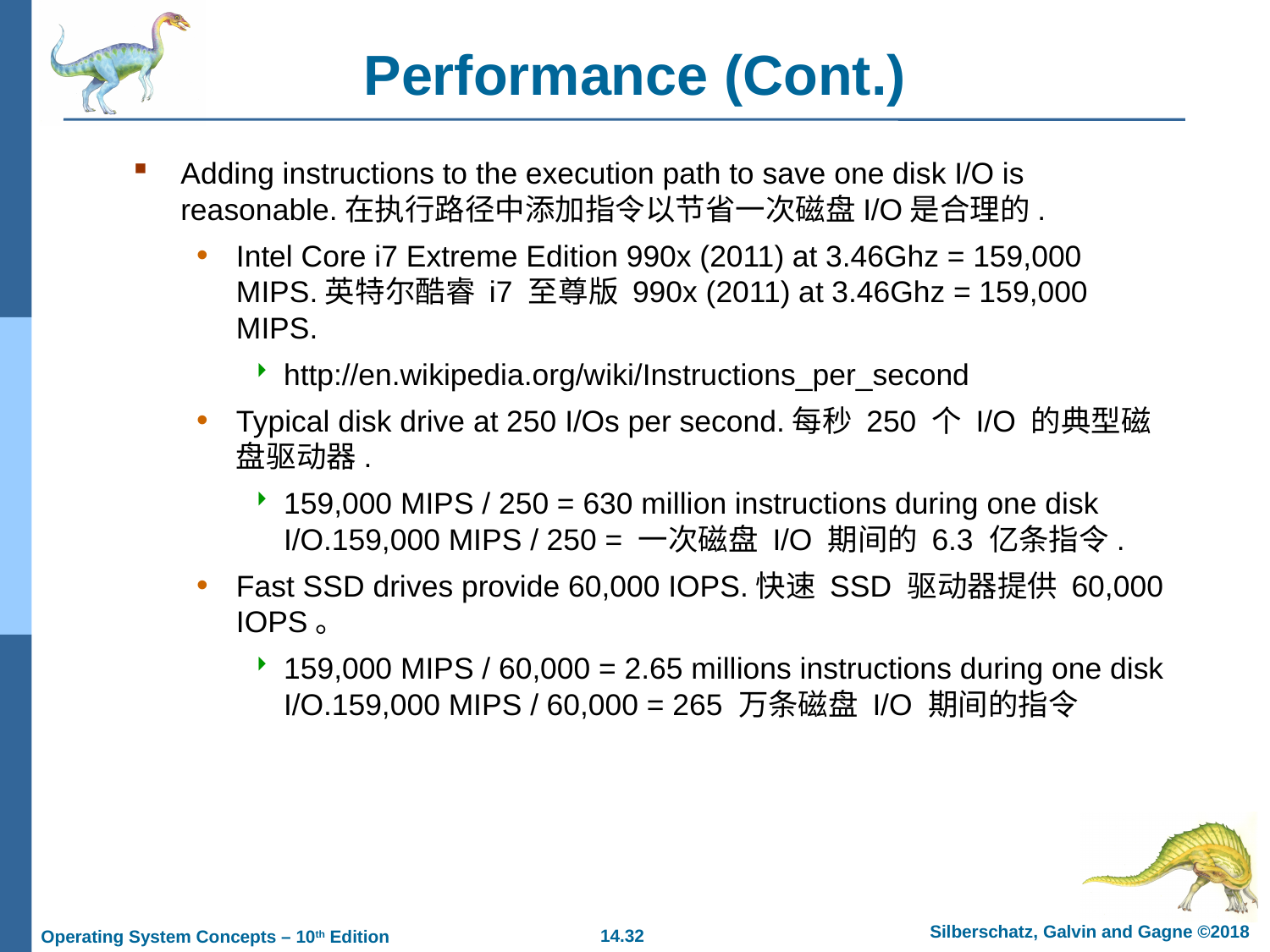

# Performance (Cont.)
Adding instructions to the execution path to save one disk I/O is reasonable.在执行路径中添加指令以节省一次磁盘I/O是合理的.
Intel Core i7 Extreme Edition 990x (2011) at 3.46Ghz = 159,000 MIPS.英特尔酷睿 i7 至尊版 990x (2011) at 3.46Ghz = 159,000 MIPS.
http://en.wikipedia.org/wiki/Instructions_per_second
Typical disk drive at 250 I/Os per second.每秒 250 个 I/O 的典型磁盘驱动器.
159,000 MIPS / 250 = 630 million instructions during one disk I/O.159,000 MIPS / 250 = 一次磁盘 I/O 期间的 6.3 亿条指令.
Fast SSD drives provide 60,000 IOPS.快速 SSD 驱动器提供 60,000 IOPS。
159,000 MIPS / 60,000 = 2.65 millions instructions during one disk I/O.159,000 MIPS / 60,000 = 265 万条磁盘 I/O 期间的指令